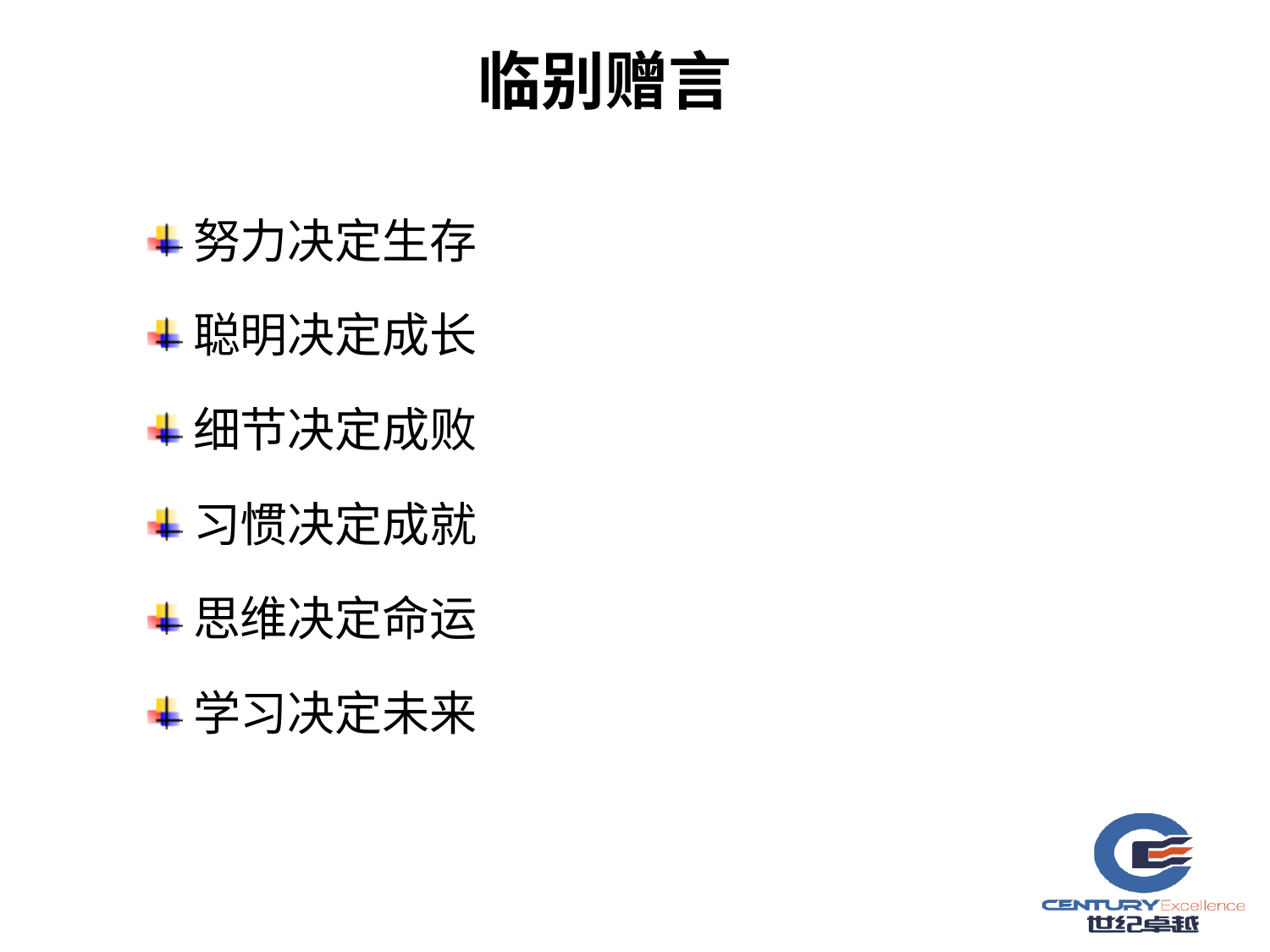

# 临别赠言
努力决定生存
聪明决定成长
细节决定成败
习惯决定成就
思维决定命运
学习决定未来